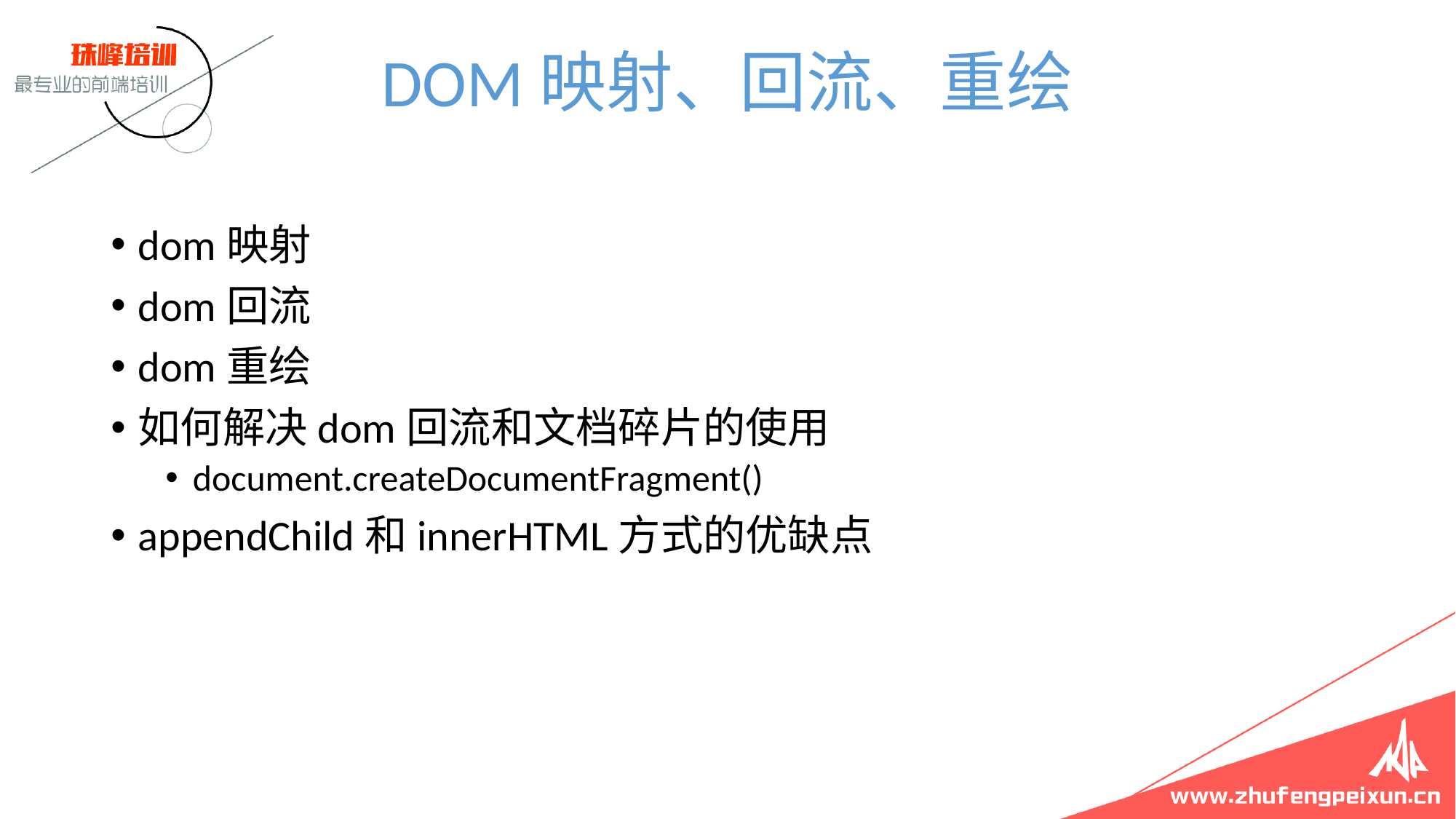

# DOM映射、回流、重绘
dom映射
dom回流
dom重绘
如何解决dom回流和文档碎片的使用
document.createDocumentFragment()
appendChild和innerHTML方式的优缺点